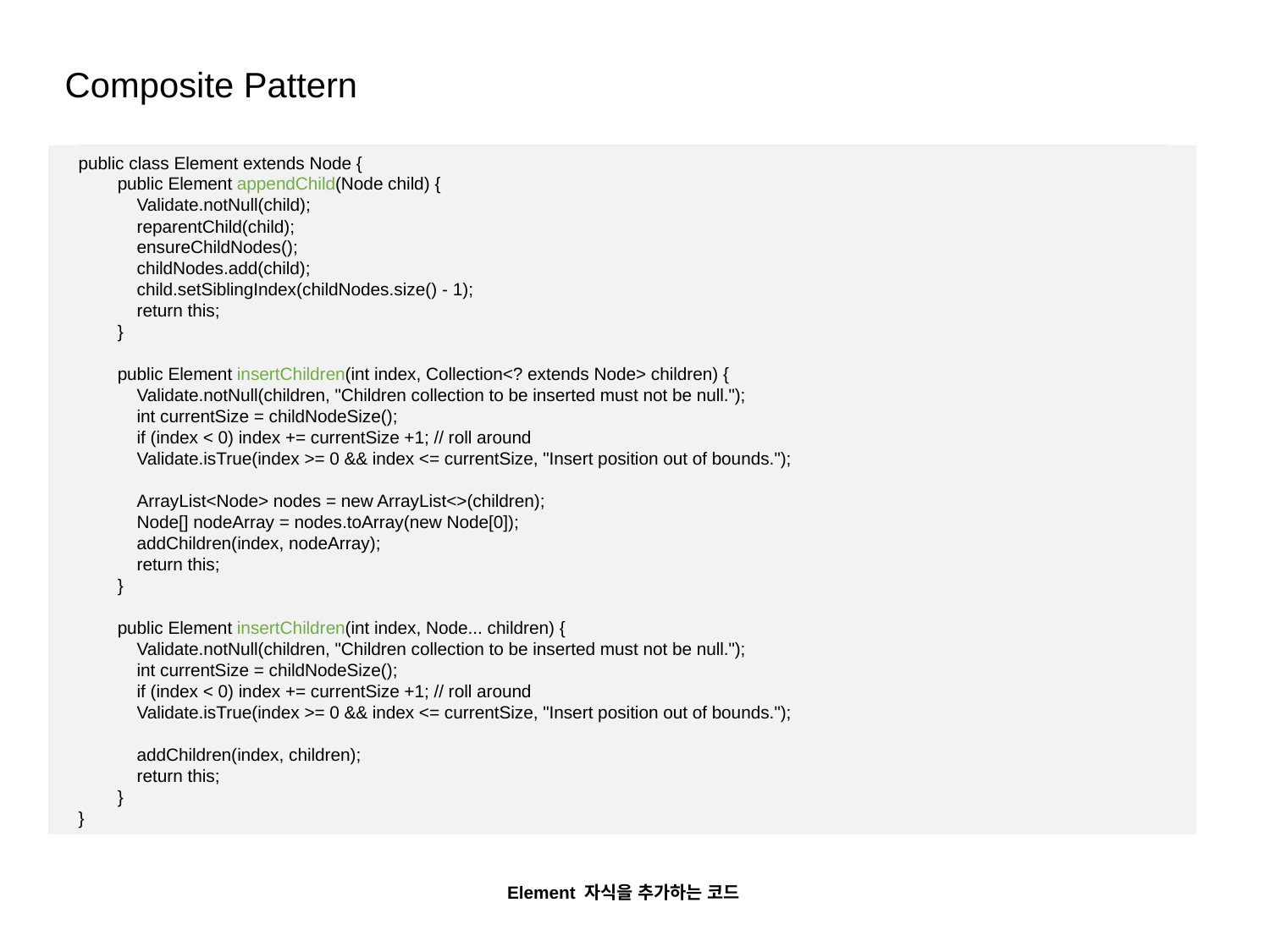

Composite Pattern
public class Element extends Node {
        public Element appendChild(Node child) {
            Validate.notNull(child);
            reparentChild(child);
            ensureChildNodes();
            childNodes.add(child);
            child.setSiblingIndex(childNodes.size() - 1);
            return this;
        }

        public Element insertChildren(int index, Collection<? extends Node> children) {
            Validate.notNull(children, "Children collection to be inserted must not be null.");
            int currentSize = childNodeSize();
            if (index < 0) index += currentSize +1; // roll around
            Validate.isTrue(index >= 0 && index <= currentSize, "Insert position out of bounds.");

            ArrayList<Node> nodes = new ArrayList<>(children);
            Node[] nodeArray = nodes.toArray(new Node[0]);
            addChildren(index, nodeArray);
            return this;
        }

        public Element insertChildren(int index, Node... children) {
            Validate.notNull(children, "Children collection to be inserted must not be null.");
            int currentSize = childNodeSize();
            if (index < 0) index += currentSize +1; // roll around
            Validate.isTrue(index >= 0 && index <= currentSize, "Insert position out of bounds.");

            addChildren(index, children);
            return this;
        }
}
Element 자식을 추가하는 코드